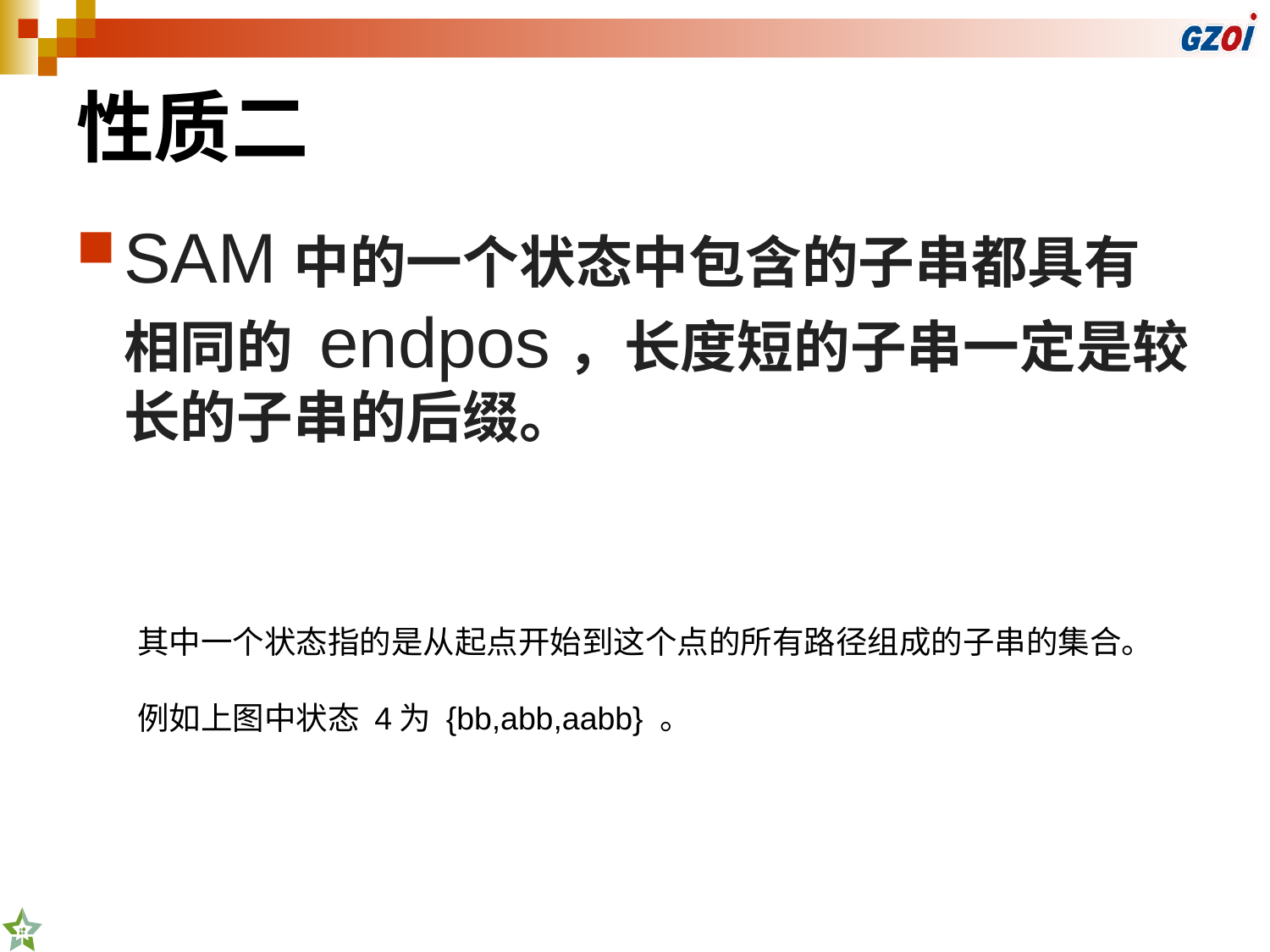

# 性质二
SAM中的一个状态中包含的子串都具有相同的 endpos，长度短的子串一定是较长的子串的后缀。

其中一个状态指的是从起点开始到这个点的所有路径组成的子串的集合。

例如上图中状态 4为 {bb,abb,aabb} 。